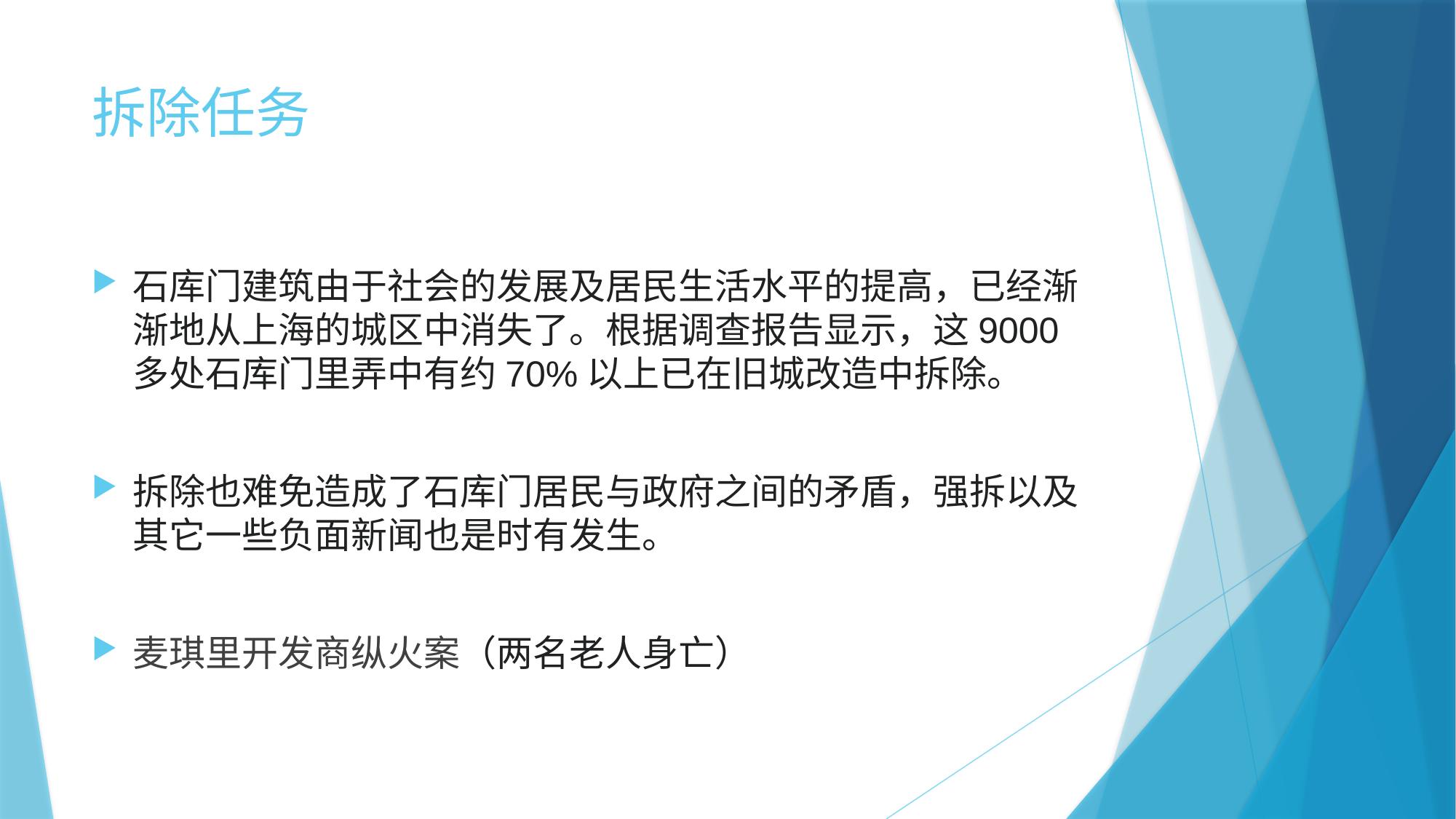

# 拆除任务
石库门建筑由于社会的发展及居民生活水平的提高，已经渐渐地从上海的城区中消失了。根据调查报告显示，这9000多处石库门里弄中有约70%以上已在旧城改造中拆除。

拆除也难免造成了石库门居民与政府之间的矛盾，强拆以及其它一些负面新闻也是时有发生。

麦琪里开发商纵火案（两名老人身亡）